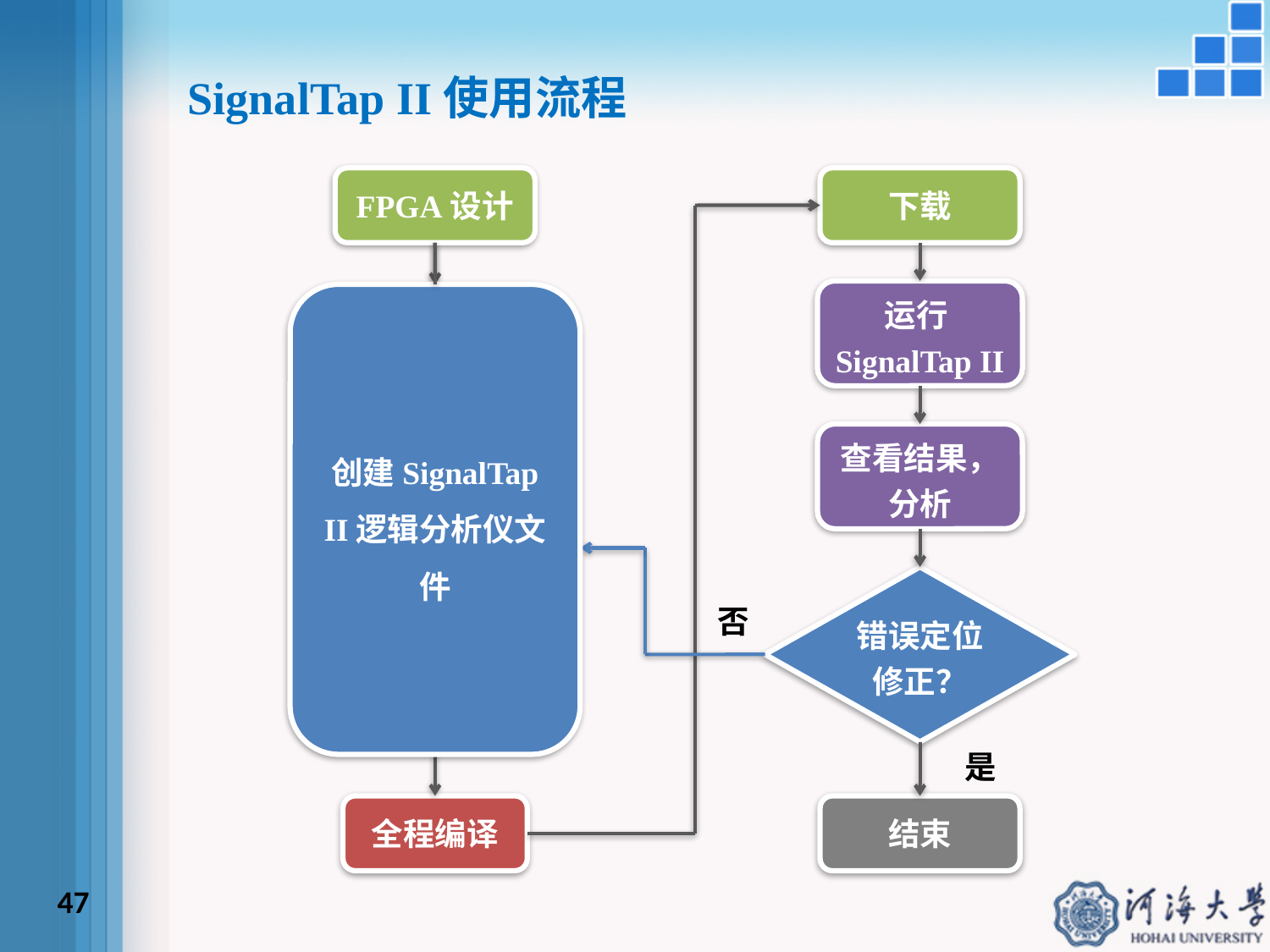

SignalTap II使用流程
FPGA设计
下载
运行SignalTap II

创建SignalTap II逻辑分析仪文件
添加SignalTap II监测信号
查看结果，分析
采样属性
错误定位修正？
否
触发条件
是
全程编译
结束
47